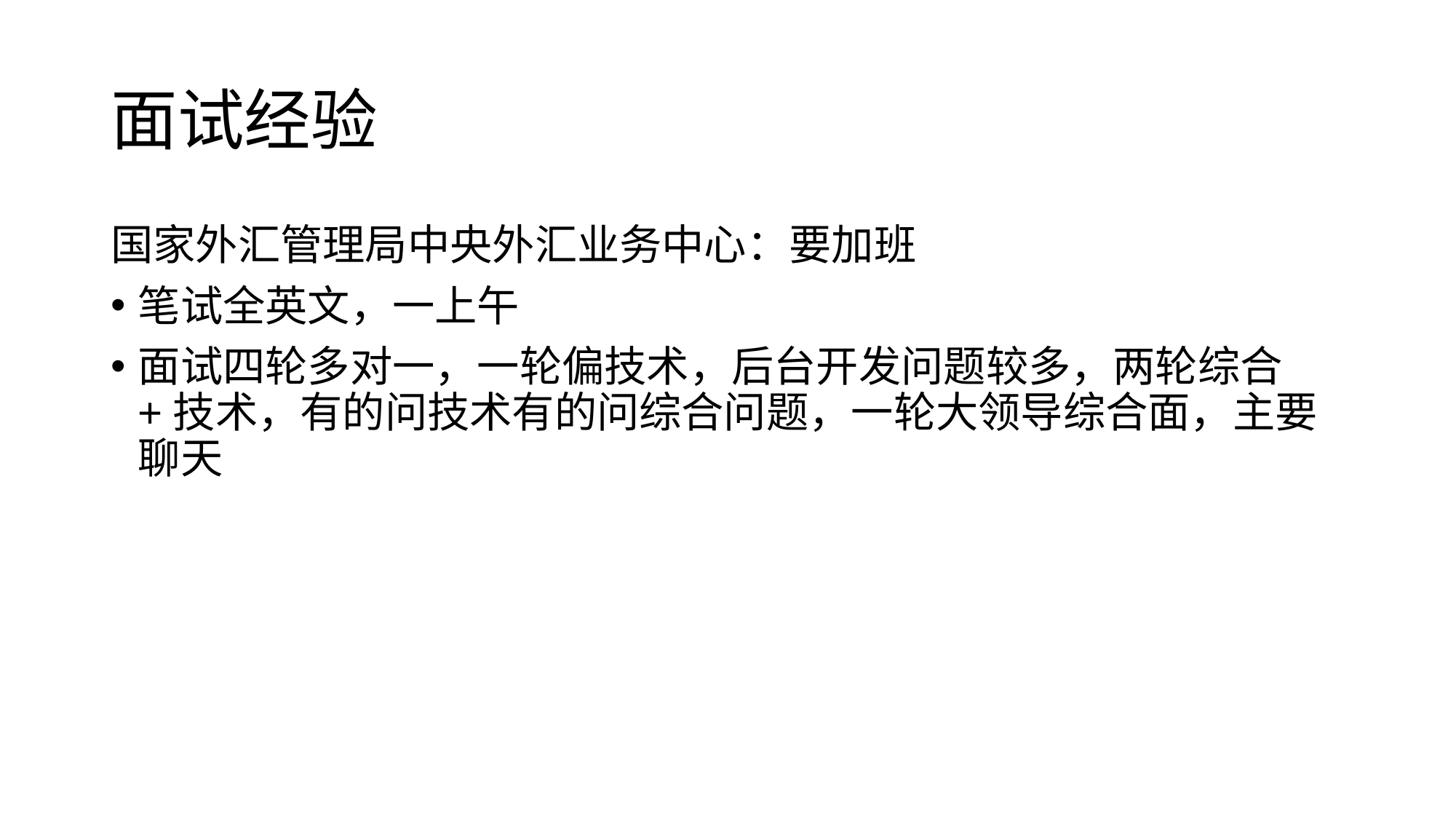

# 面试经验
国家外汇管理局中央外汇业务中心：要加班
笔试全英文，一上午
面试四轮多对一，一轮偏技术，后台开发问题较多，两轮综合+技术，有的问技术有的问综合问题，一轮大领导综合面，主要聊天